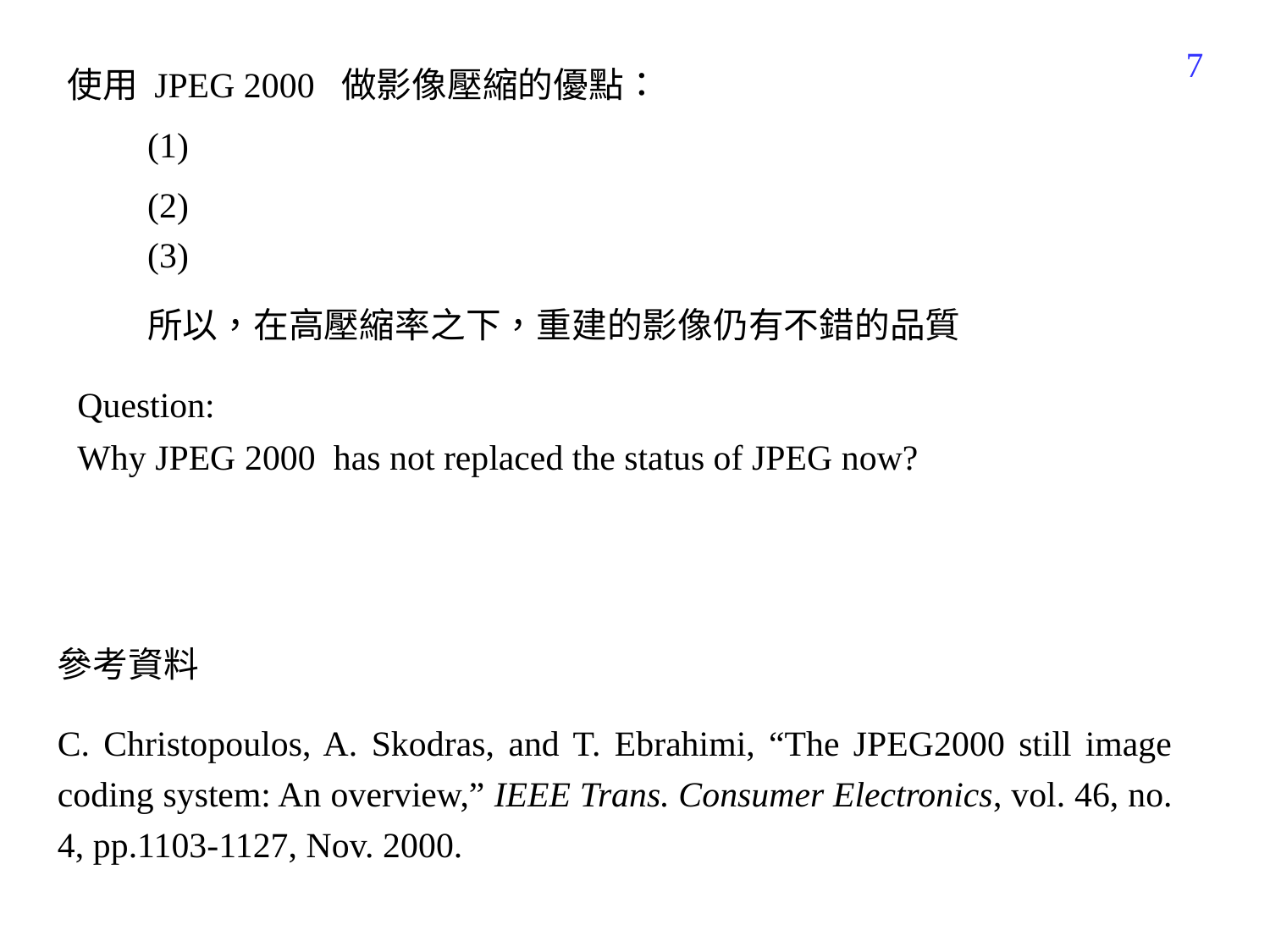

7
使用 JPEG 2000  做影像壓縮的優點：
(1)
(2)
(3)
所以，在高壓縮率之下，重建的影像仍有不錯的品質
Question:
Why JPEG 2000  has not replaced the status of JPEG now?
參考資料
C. Christopoulos, A. Skodras, and T. Ebrahimi, “The JPEG2000 still image coding system: An overview,” IEEE Trans. Consumer Electronics, vol. 46, no. 4, pp.1103-1127, Nov. 2000.